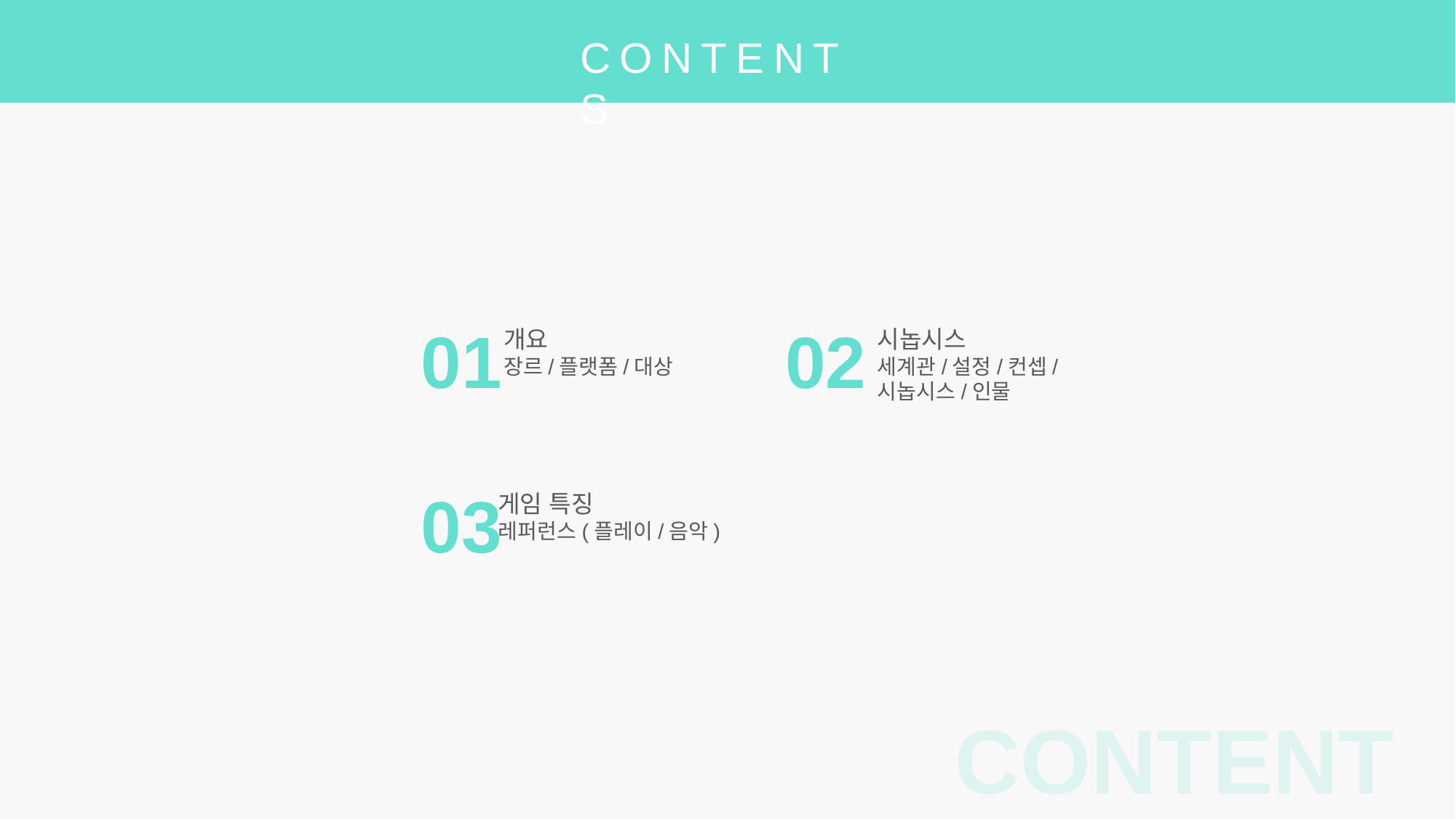

CONTENTS
01
개요
장르/플랫폼/대상
02
시놉시스
세계관/설정/컨셉/
시놉시스/인물
03
게임 특징
레퍼런스(플레이/음악)

CONTENTS